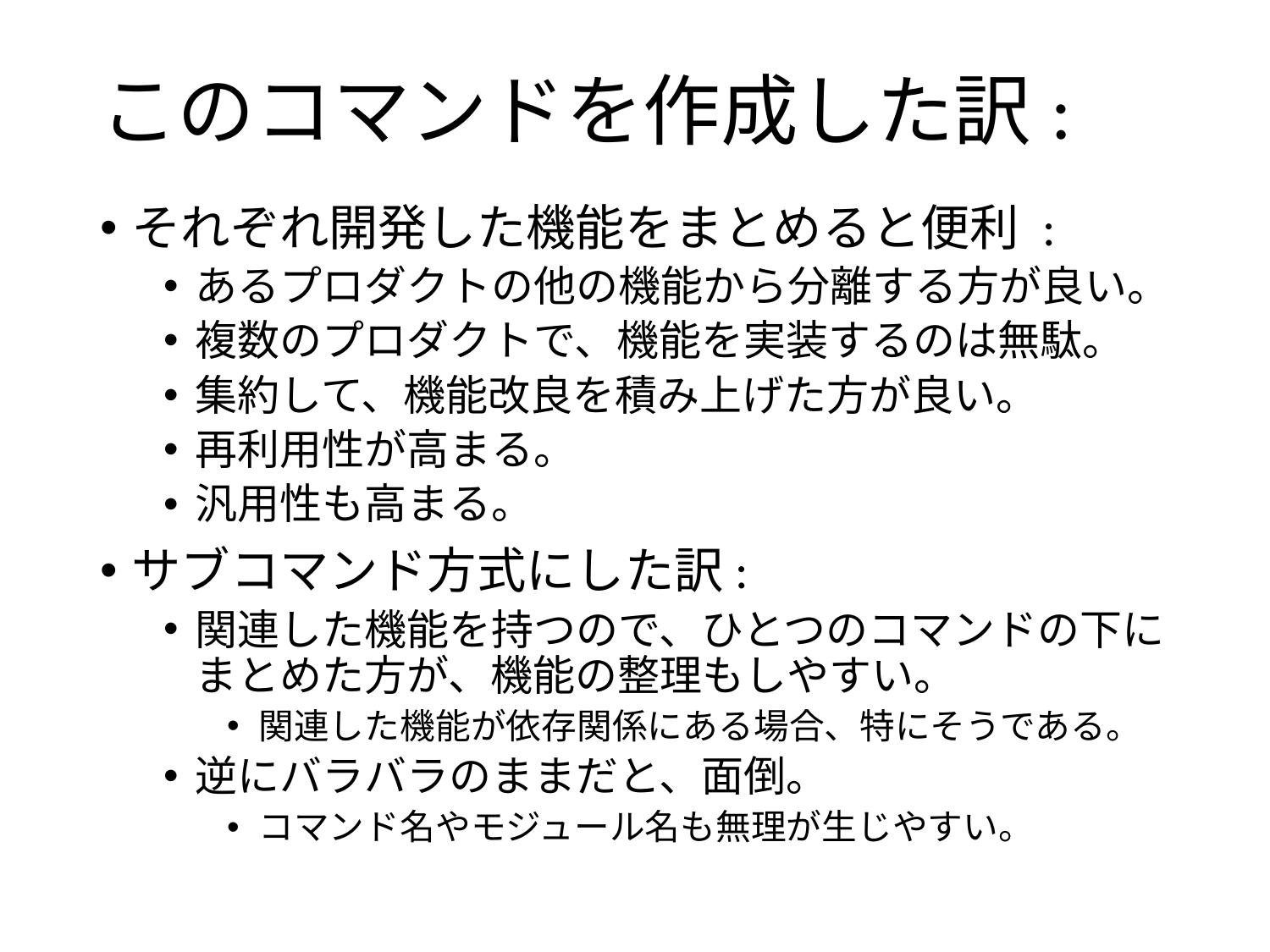

# このコマンドを作成した訳:
それぞれ開発した機能をまとめると便利 :
あるプロダクトの他の機能から分離する方が良い。
複数のプロダクトで、機能を実装するのは無駄。
集約して、機能改良を積み上げた方が良い。
再利用性が高まる。
汎用性も高まる。
サブコマンド方式にした訳:
関連した機能を持つので、ひとつのコマンドの下にまとめた方が、機能の整理もしやすい。
関連した機能が依存関係にある場合、特にそうである。
逆にバラバラのままだと、面倒。
コマンド名やモジュール名も無理が生じやすい。